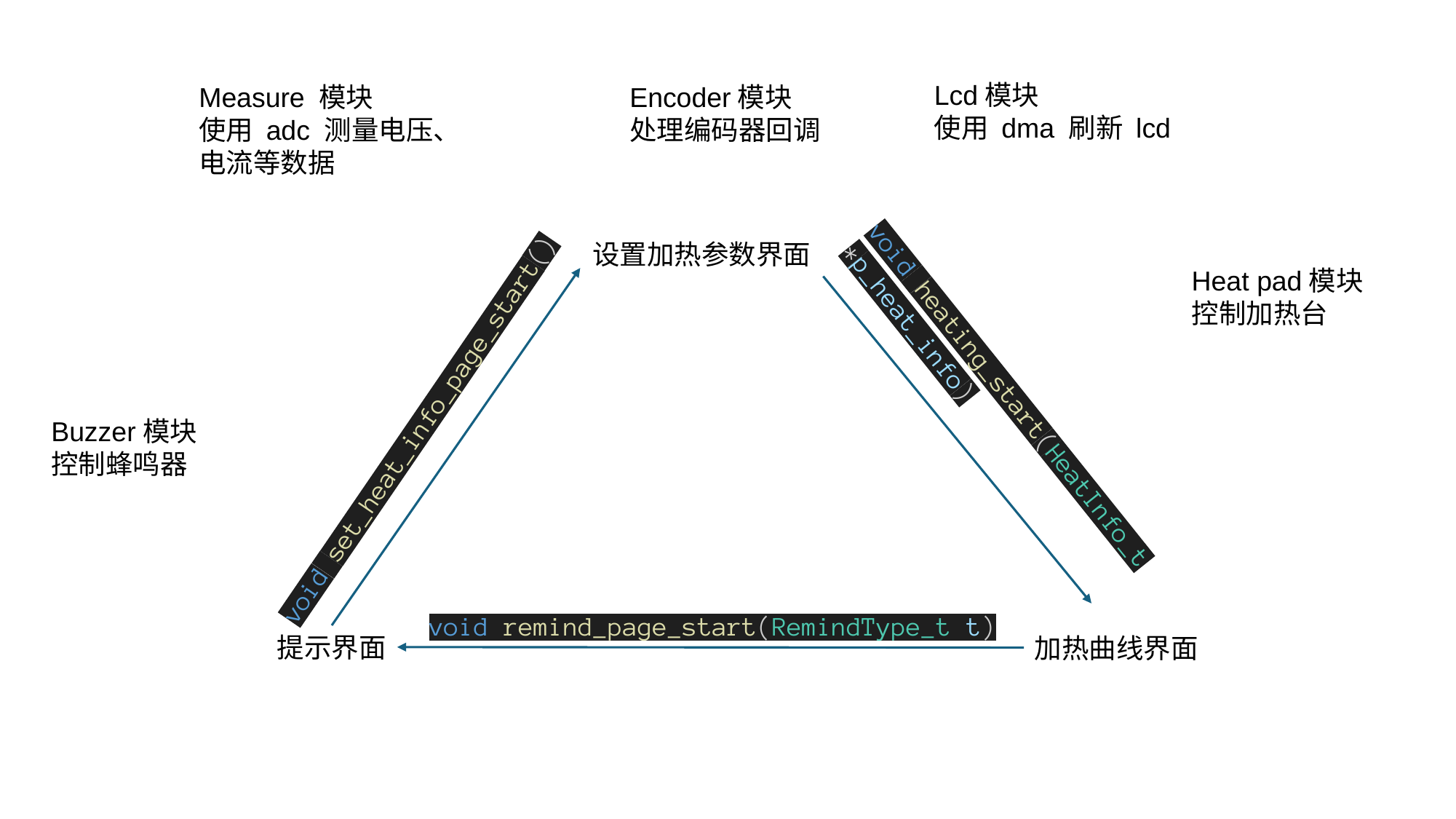

Lcd模块
使用 dma 刷新 lcd
Measure 模块
使用 adc 测量电压、电流等数据
Encoder模块
处理编码器回调
设置加热参数界面
Heat pad模块
控制加热台
void heating_start(HeatInfo_t *p_heat_info)

void set_heat_info_page_start()

Buzzer模块
控制蜂鸣器
void remind_page_start(RemindType_t t)

提示界面
加热曲线界面